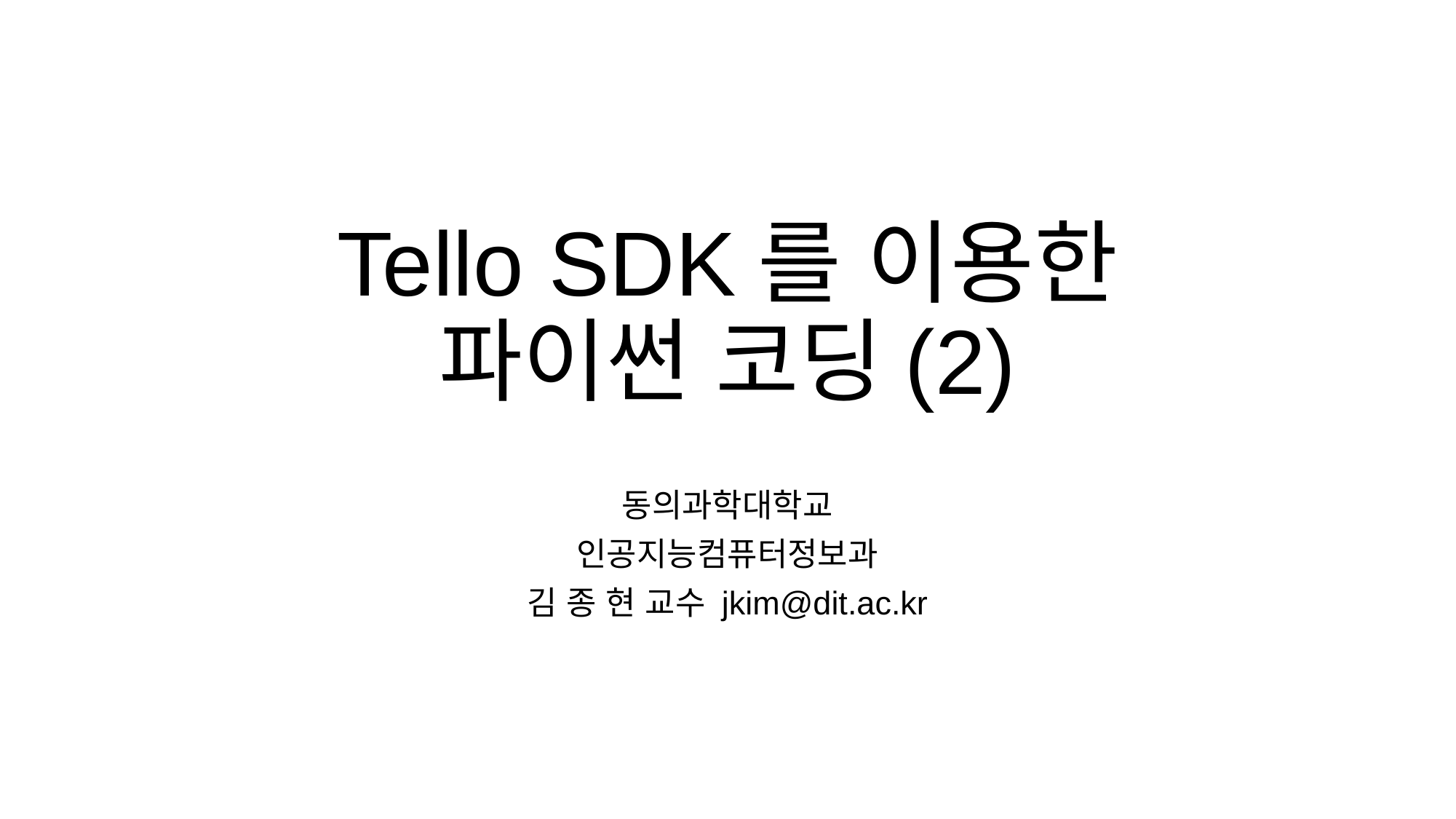

# Tello SDK를 이용한 파이썬 코딩(2)

동의과학대학교
인공지능컴퓨터정보과
김 종 현 교수 jkim@dit.ac.kr